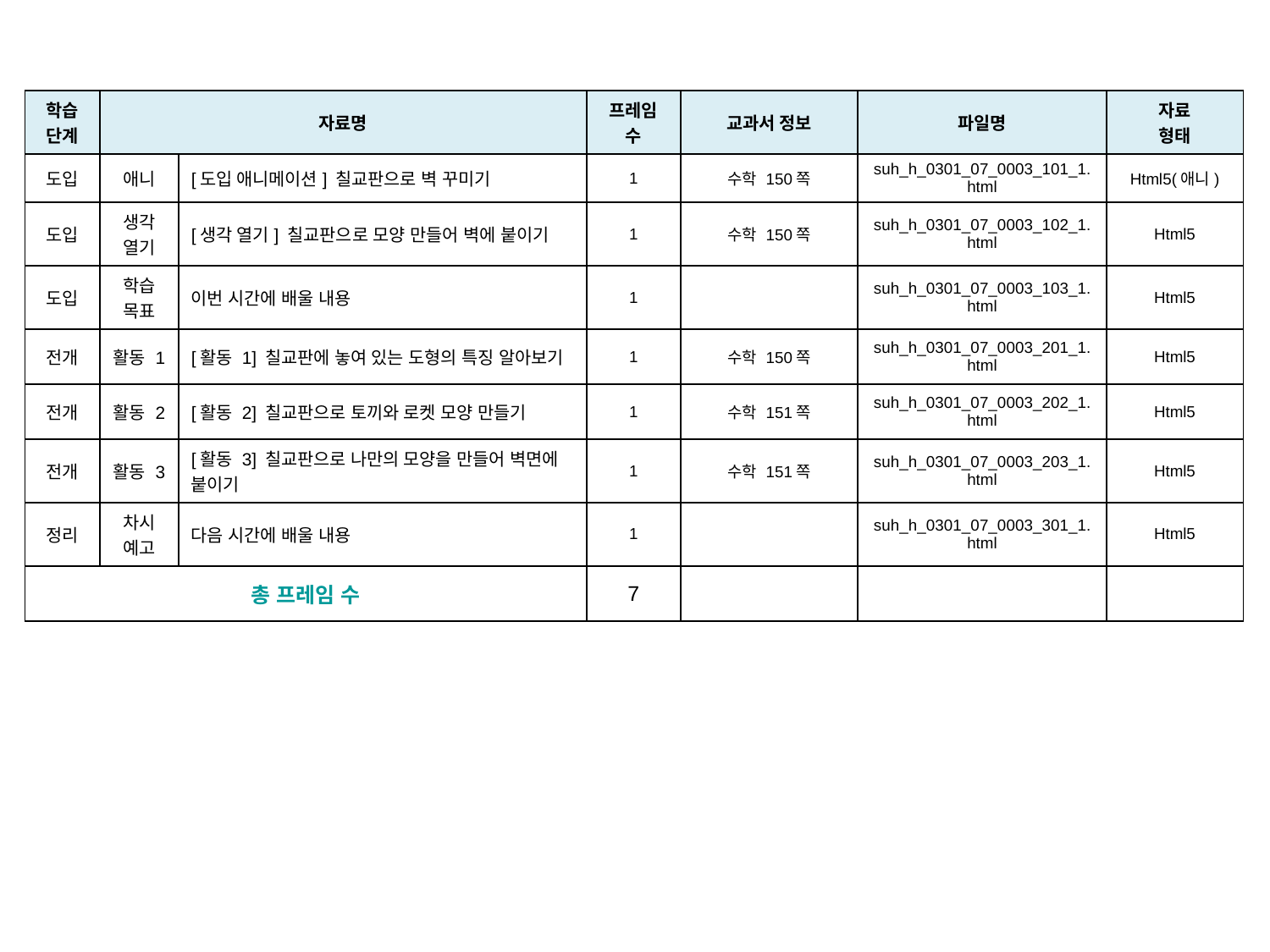

| 학습 단계 | 자료명 |  | 프레임 수 | 교과서 정보 | 파일명 | 자료 형태 |
| --- | --- | --- | --- | --- | --- | --- |
| 도입 | 애니 | [도입 애니메이션] 칠교판으로 벽 꾸미기 | 1 | 수학 150쪽 | suh\_h\_0301\_07\_0003\_101\_1.html | Html5(애니) |
| 도입 | 생각 열기 | [생각 열기] 칠교판으로 모양 만들어 벽에 붙이기 | 1 | 수학 150쪽 | suh\_h\_0301\_07\_0003\_102\_1.html | Html5 |
| 도입 | 학습 목표 | 이번 시간에 배울 내용 | 1 |  | suh\_h\_0301\_07\_0003\_103\_1.html | Html5 |
| 전개 | 활동 1 | [활동 1] 칠교판에 놓여 있는 도형의 특징 알아보기 | 1 | 수학 150쪽 | suh\_h\_0301\_07\_0003\_201\_1.html | Html5 |
| 전개 | 활동 2 | [활동 2] 칠교판으로 토끼와 로켓 모양 만들기 | 1 | 수학 151쪽 | suh\_h\_0301\_07\_0003\_202\_1.html | Html5 |
| 전개 | 활동 3 | [활동 3] 칠교판으로 나만의 모양을 만들어 벽면에 붙이기 | 1 | 수학 151쪽 | suh\_h\_0301\_07\_0003\_203\_1.html | Html5 |
| 정리 | 차시 예고 | 다음 시간에 배울 내용 | 1 |  | suh\_h\_0301\_07\_0003\_301\_1.html | Html5 |
| 총 프레임 수 |  |  | 7 |  |  |  |